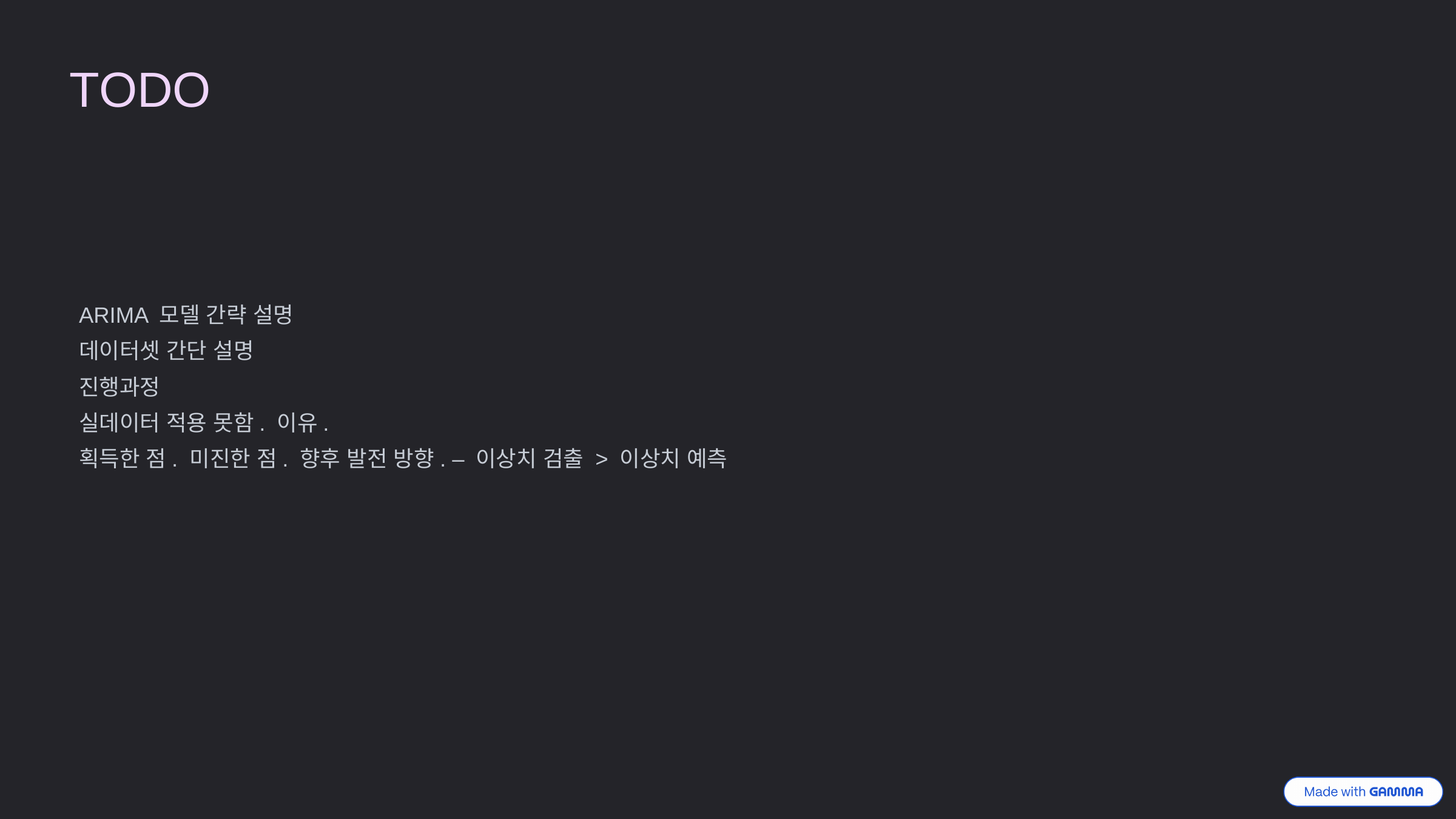

TODO
ARIMA 모델 간략 설명
데이터셋 간단 설명
진행과정
실데이터 적용 못함. 이유.
획득한 점. 미진한 점. 향후 발전 방향. – 이상치 검출 > 이상치 예측